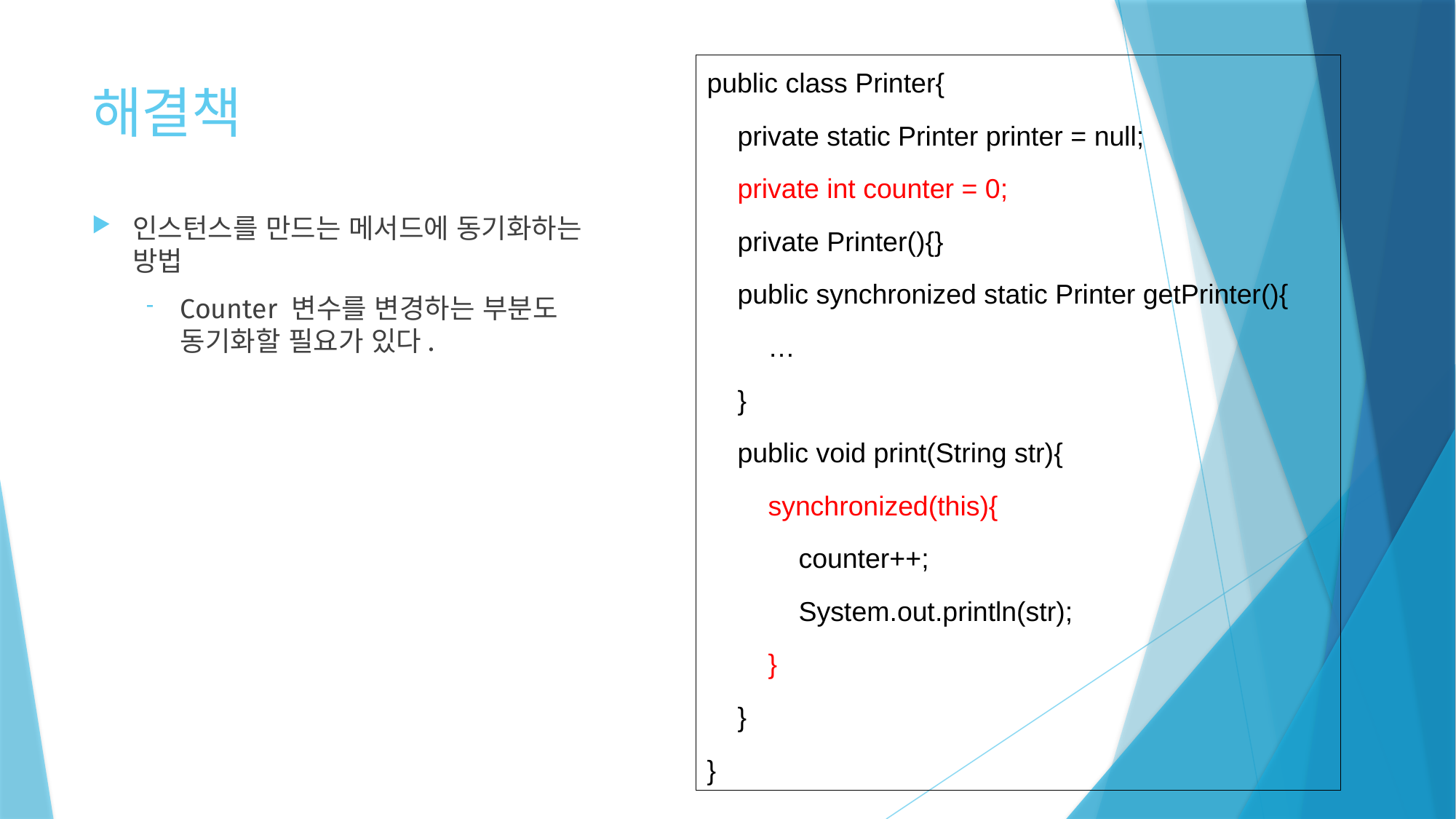

public class Printer{
    private static Printer printer = null;
    private int counter = 0;
    private Printer(){}
    public synchronized static Printer getPrinter(){
        …
    }
    public void print(String str){
        synchronized(this){
            counter++;
            System.out.println(str);
        }
    }
}
# 해결책
인스턴스를 만드는 메서드에 동기화하는 방법
Counter 변수를 변경하는 부분도 동기화할 필요가 있다.